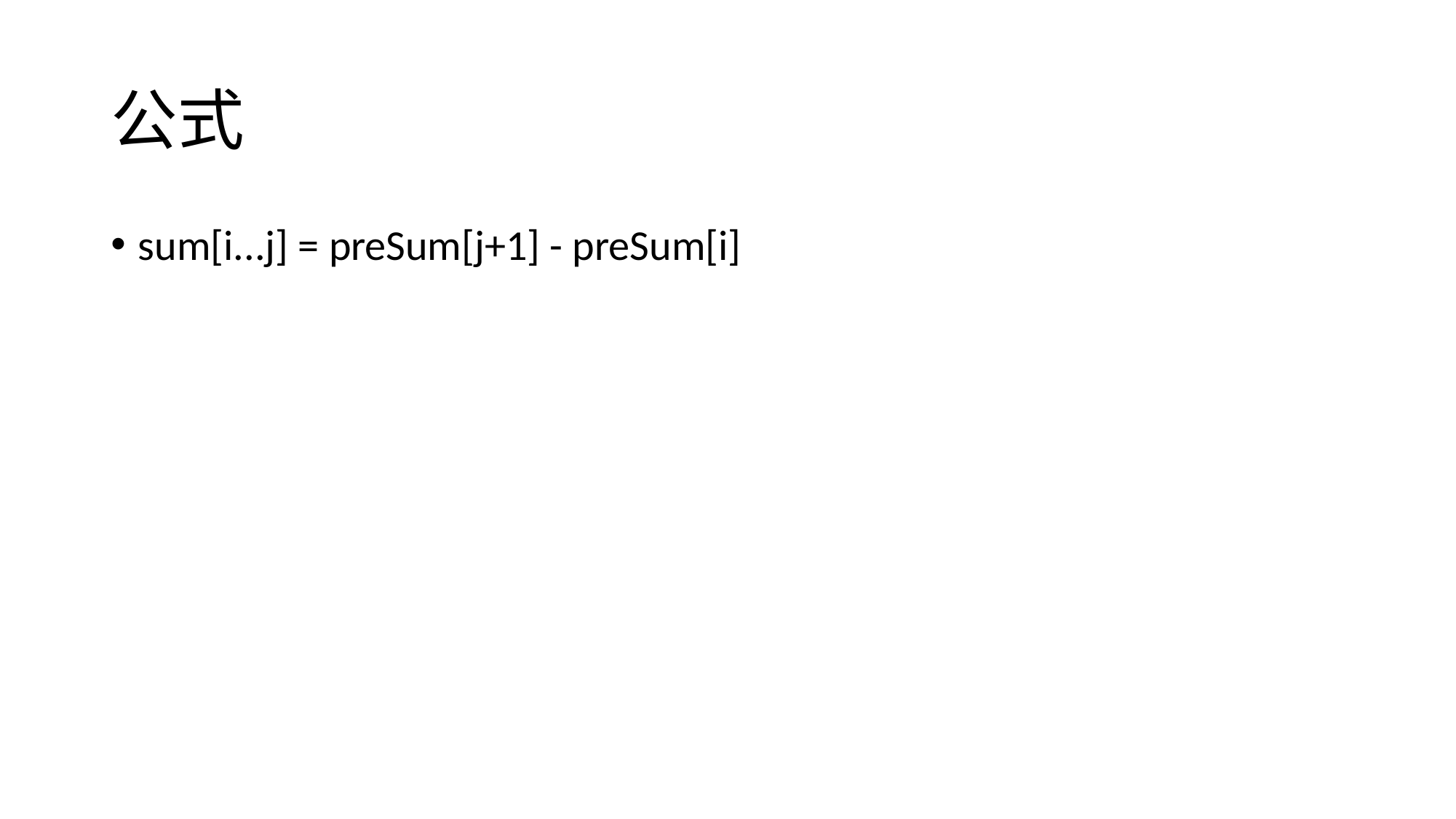

# 公式
sum[i...j] = preSum[j+1] - preSum[i]